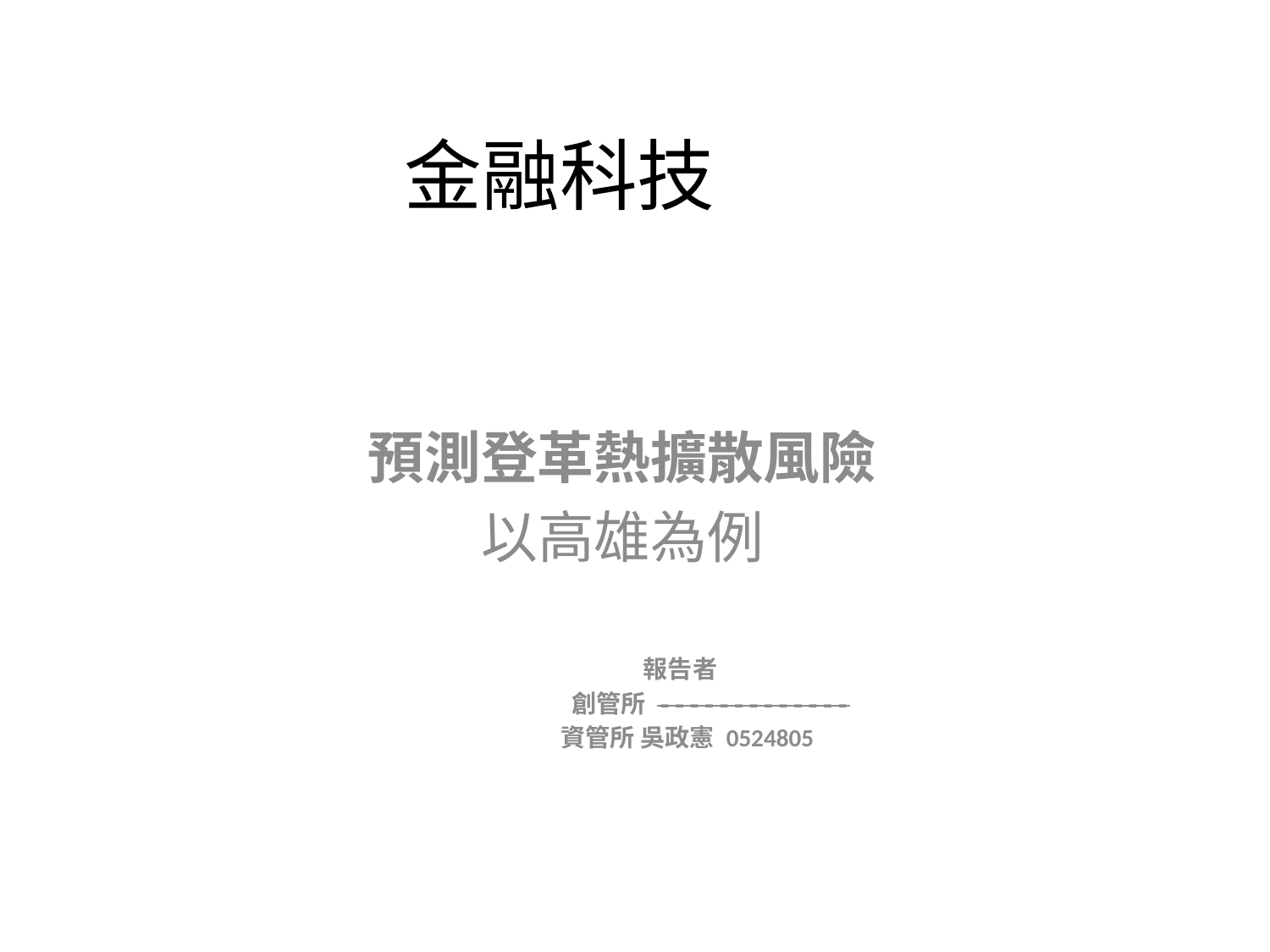

# 金融科技
預測登革熱擴散風險
以高雄為例

                     報告者
                               創管所 -------------
                                資管所 吳政憲 0524805